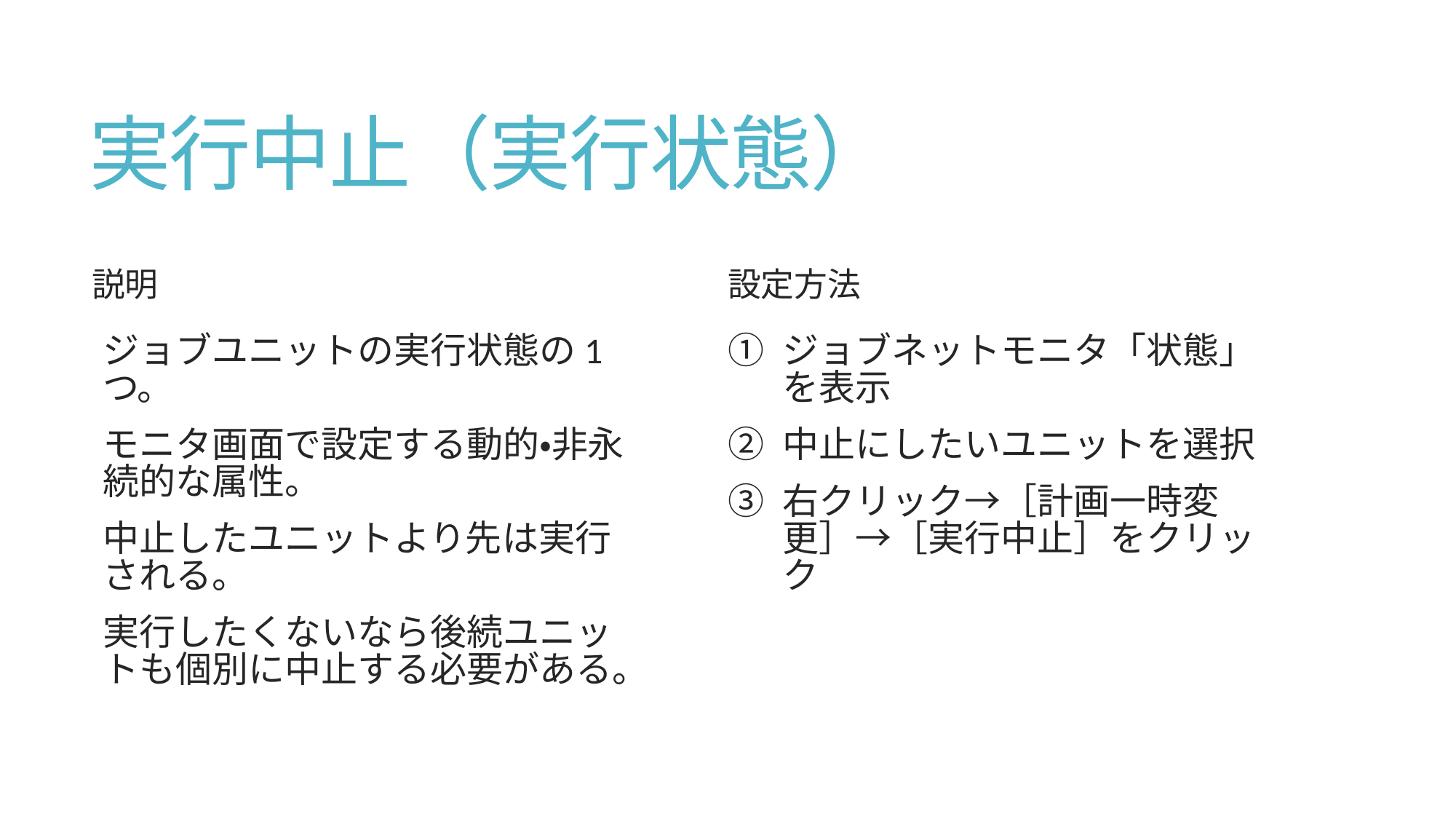

# 実行中止（実行状態）
設定方法
説明
ジョブネットモニタ「状態」を表示
中止にしたいユニットを選択
右クリック→［計画一時変更］→［実行中止］をクリック

ジョブユニットの実行状態の1つ。
モニタ画面で設定する動的・非永続的な属性。
中止したユニットより先は実行される。
実行したくないなら後続ユニットも個別に中止する必要がある。